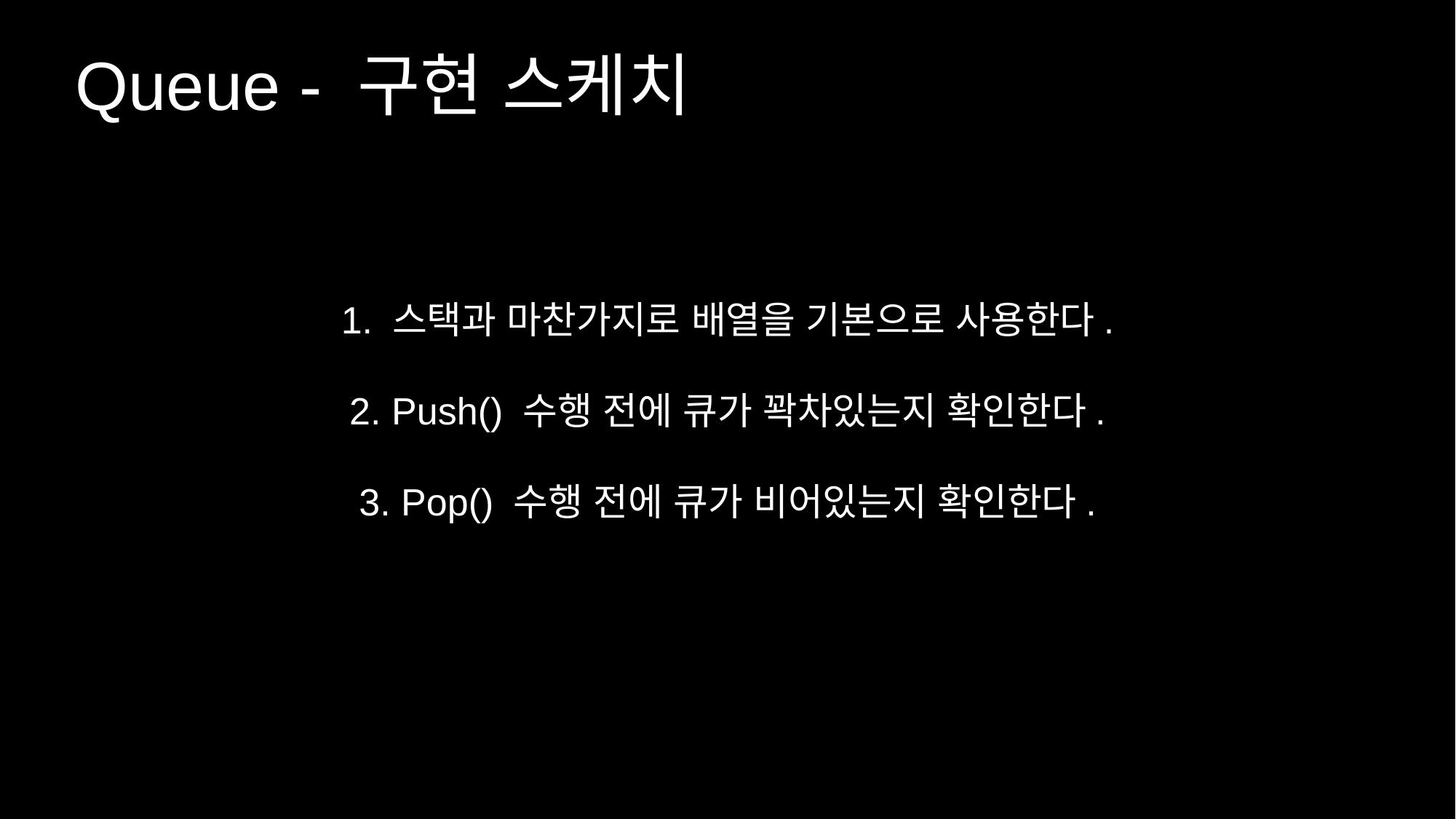

Queue - 구현 스케치
1. 스택과 마찬가지로 배열을 기본으로 사용한다.

2. Push() 수행 전에 큐가 꽉차있는지 확인한다.

3. Pop() 수행 전에 큐가 비어있는지 확인한다.